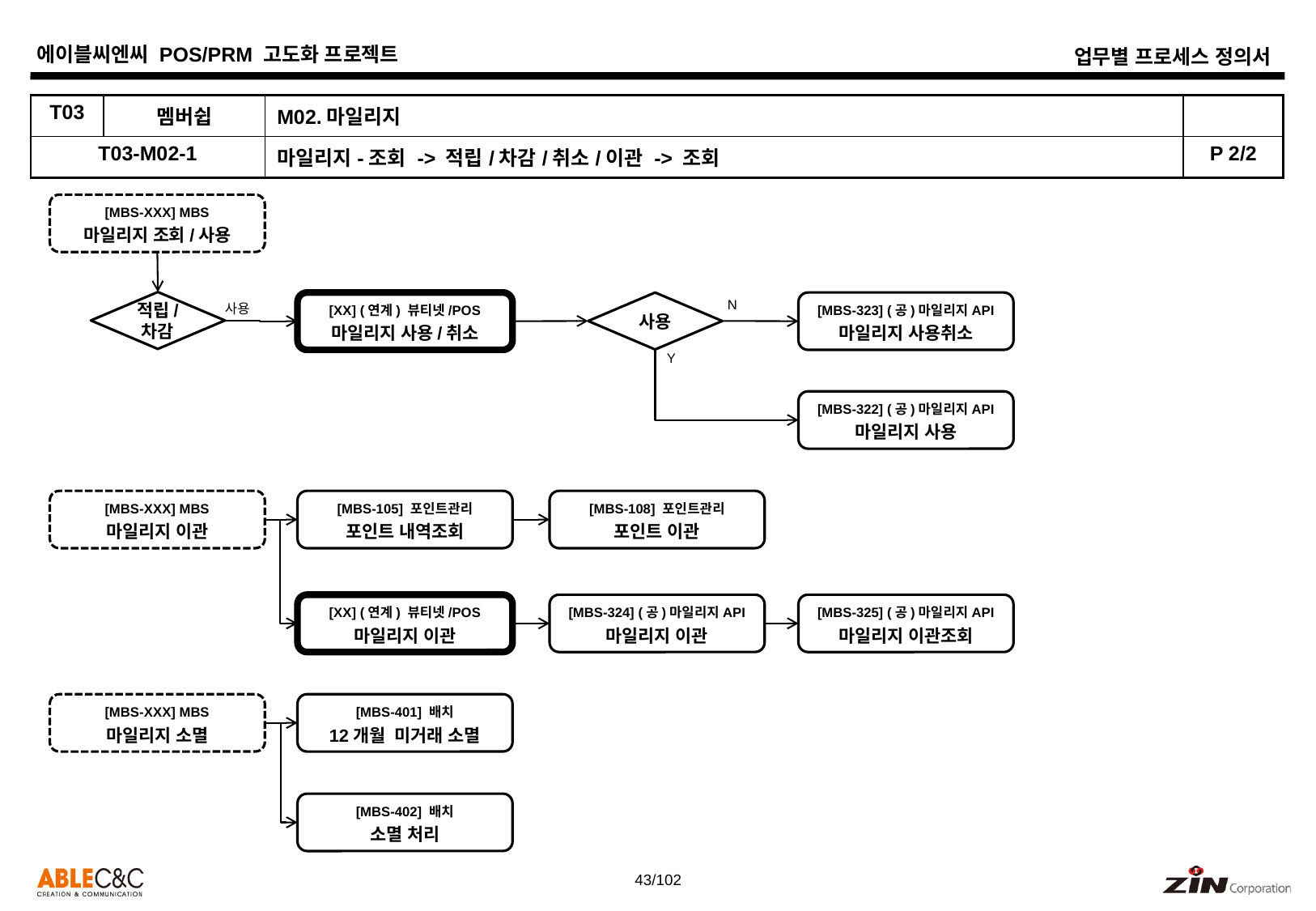

| T03 | 멤버쉽 | M02.마일리지 |  |
| --- | --- | --- | --- |
| T03-M02-1 |  | 마일리지-조회 -> 적립/차감/취소/이관 -> 조회 | P 2/2 |
[MBS-XXX] MBS
마일리지 조회/사용
N
적립/
차감
[XX] (연계) 뷰티넷/POS
마일리지 사용/취소
사용
[MBS-323] (공)마일리지API
마일리지 사용취소
사용
Y
[MBS-322] (공)마일리지API
마일리지 사용
[MBS-XXX] MBS
마일리지 이관
[MBS-105] 포인트관리
포인트 내역조회
[MBS-108] 포인트관리
포인트 이관
[XX] (연계) 뷰티넷/POS
마일리지 이관
[MBS-324] (공)마일리지API
마일리지 이관
[MBS-325] (공)마일리지API
마일리지 이관조회
[MBS-XXX] MBS
마일리지 소멸
[MBS-401] 배치
12개월  미거래 소멸
[MBS-402] 배치
소멸 처리